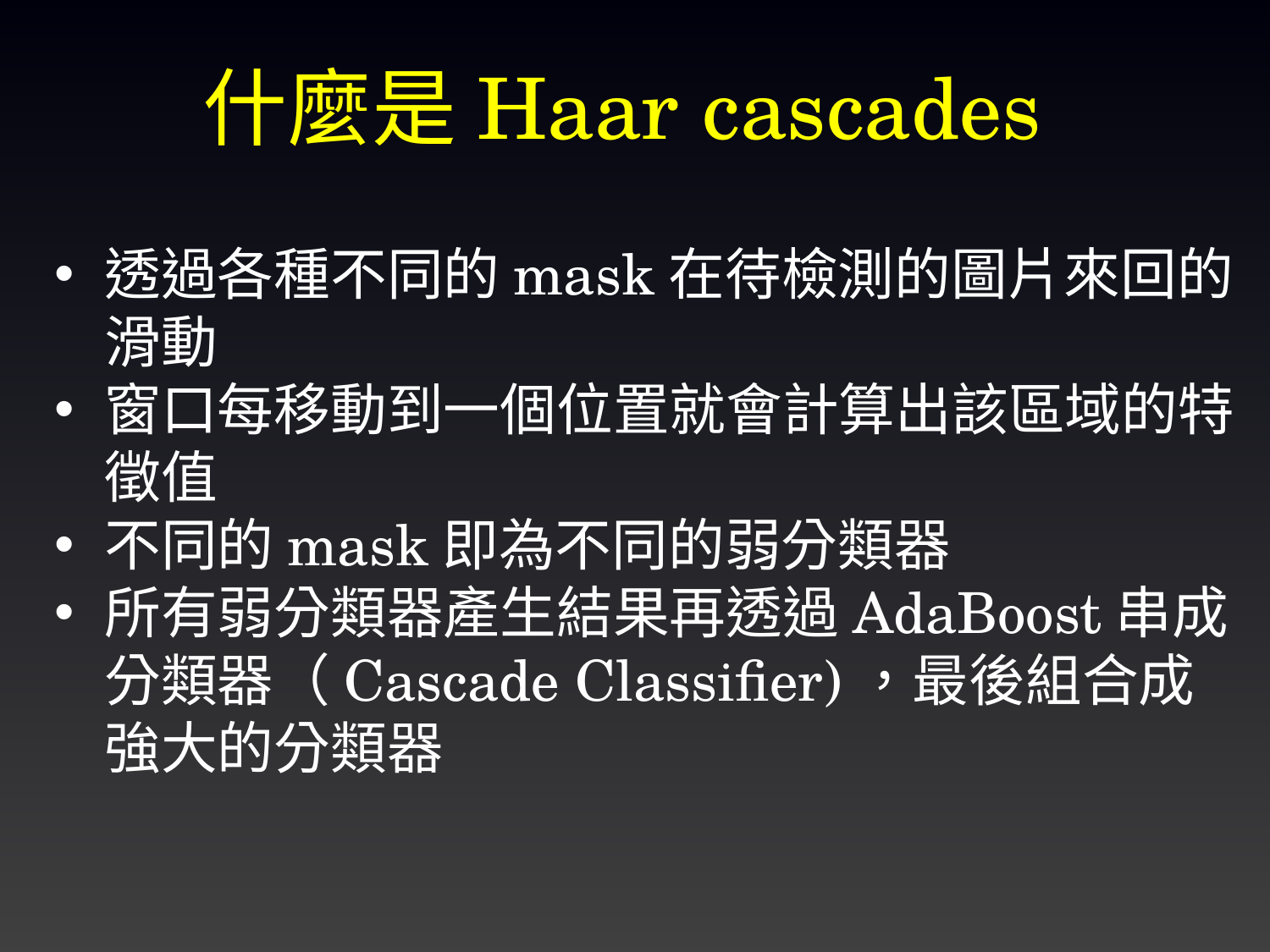

什麼是Haar cascades
透過各種不同的mask在待檢測的圖片來回的滑動
窗口每移動到一個位置就會計算出該區域的特徵值
不同的mask即為不同的弱分類器
所有弱分類器產生結果再透過AdaBoost串成分類器（Cascade Classifier)，最後組合成強大的分類器